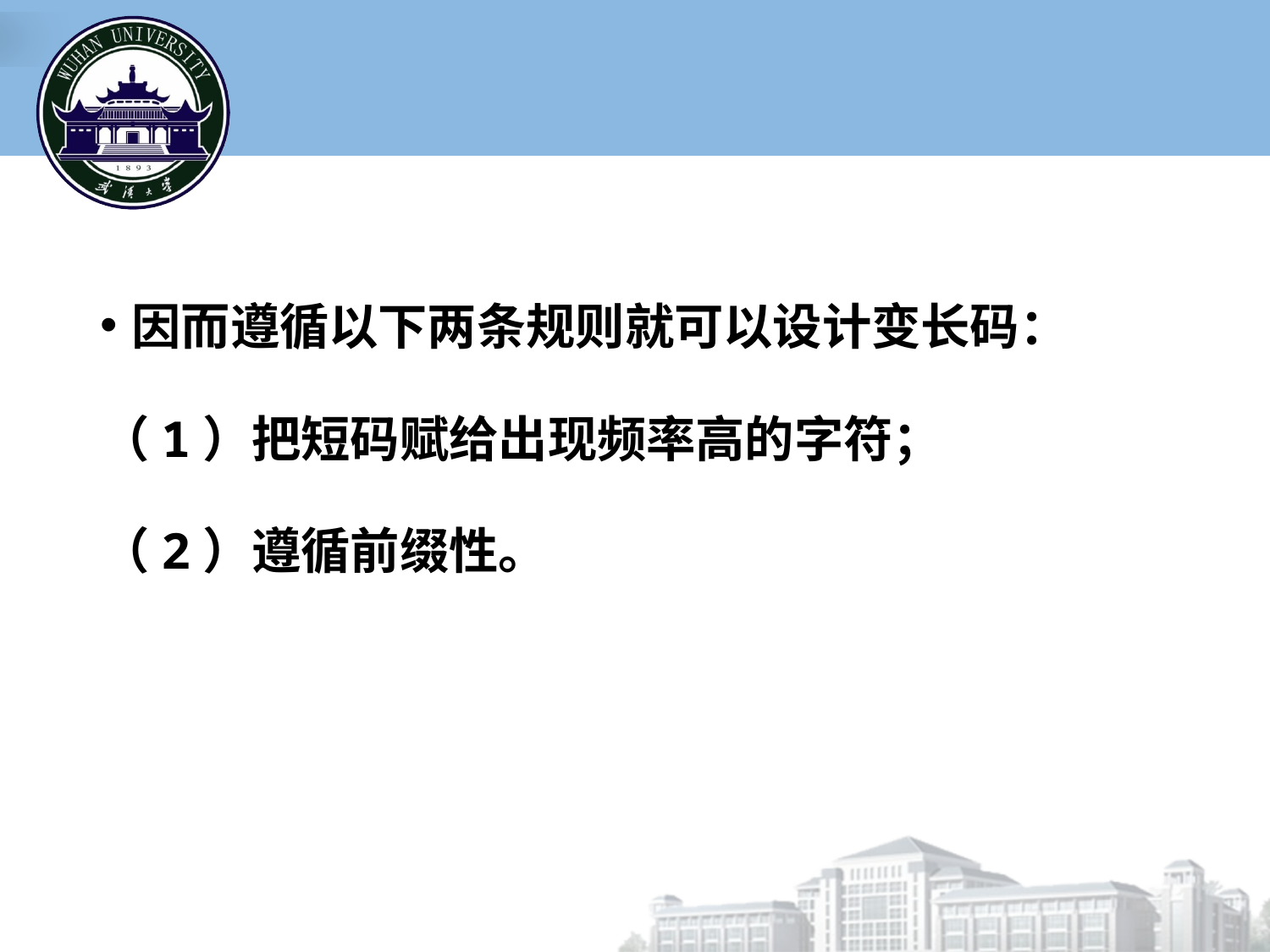

因而遵循以下两条规则就可以设计变长码：
（1）把短码赋给出现频率高的字符；
（2）遵循前缀性。